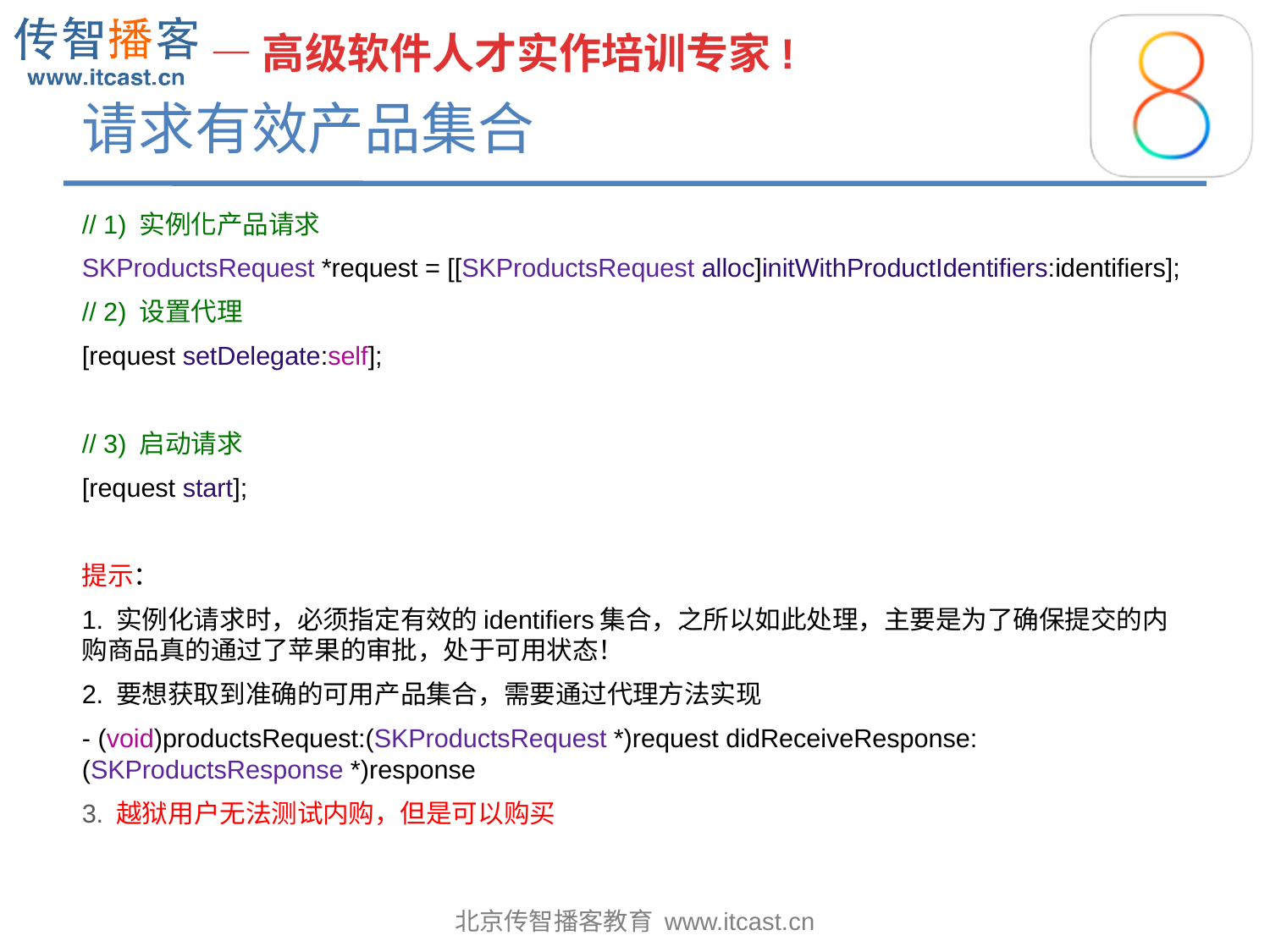

# 请求有效产品集合
// 1) 实例化产品请求
SKProductsRequest *request = [[SKProductsRequest alloc]initWithProductIdentifiers:identifiers];
// 2) 设置代理
[request setDelegate:self];

// 3) 启动请求
[request start];

提示：
1. 实例化请求时，必须指定有效的identifiers集合，之所以如此处理，主要是为了确保提交的内购商品真的通过了苹果的审批，处于可用状态！
2. 要想获取到准确的可用产品集合，需要通过代理方法实现
- (void)productsRequest:(SKProductsRequest *)request didReceiveResponse:(SKProductsResponse *)response
3. 越狱用户无法测试内购，但是可以购买